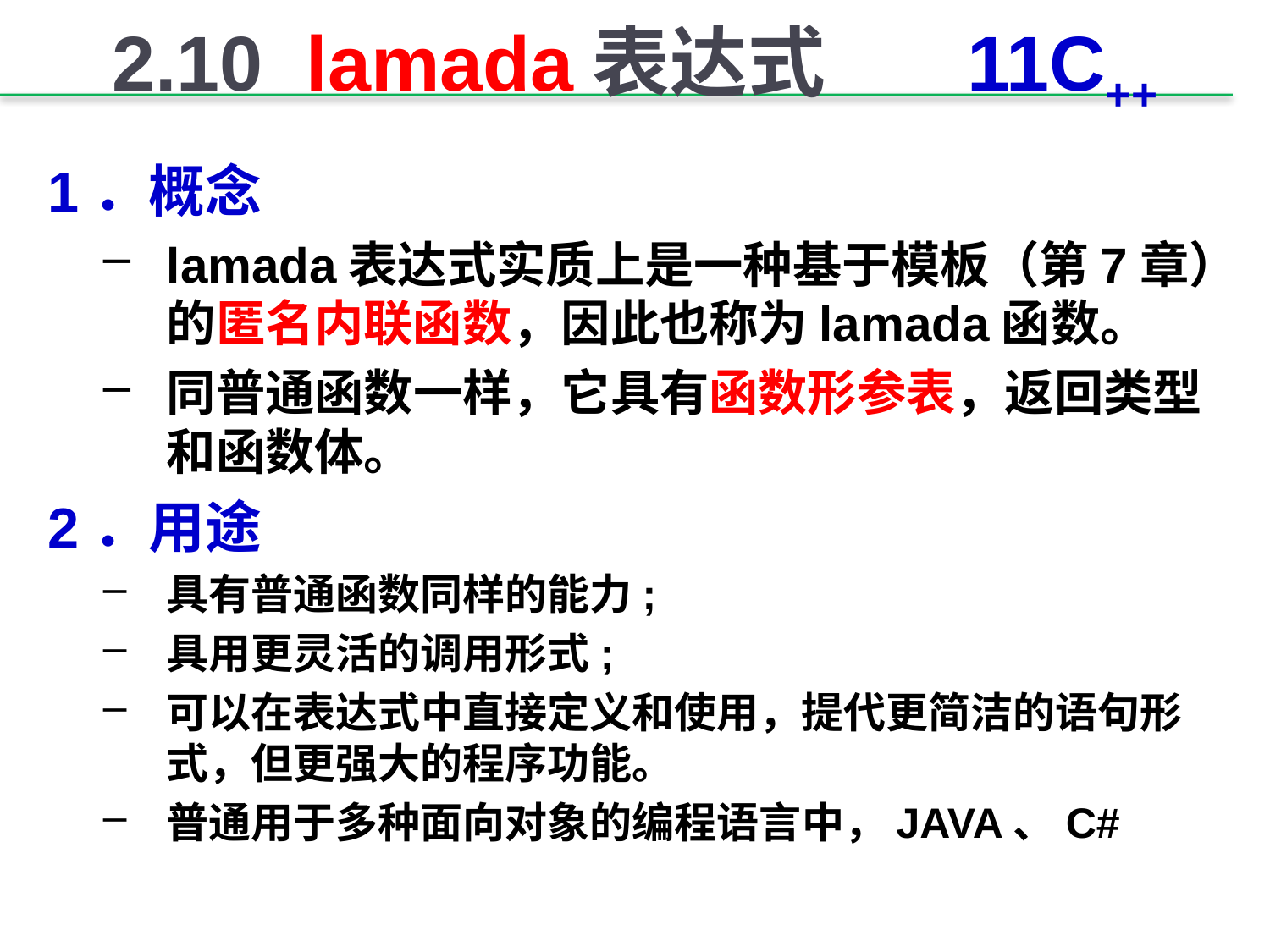

# 2.10  lamada表达式       11C++
1．概念
lamada表达式实质上是一种基于模板（第7章）的匿名内联函数，因此也称为lamada函数。
同普通函数一样，它具有函数形参表，返回类型和函数体。
2．用途
具有普通函数同样的能力;
具用更灵活的调用形式;
可以在表达式中直接定义和使用，提代更简洁的语句形式，但更强大的程序功能。
普通用于多种面向对象的编程语言中，JAVA、C#